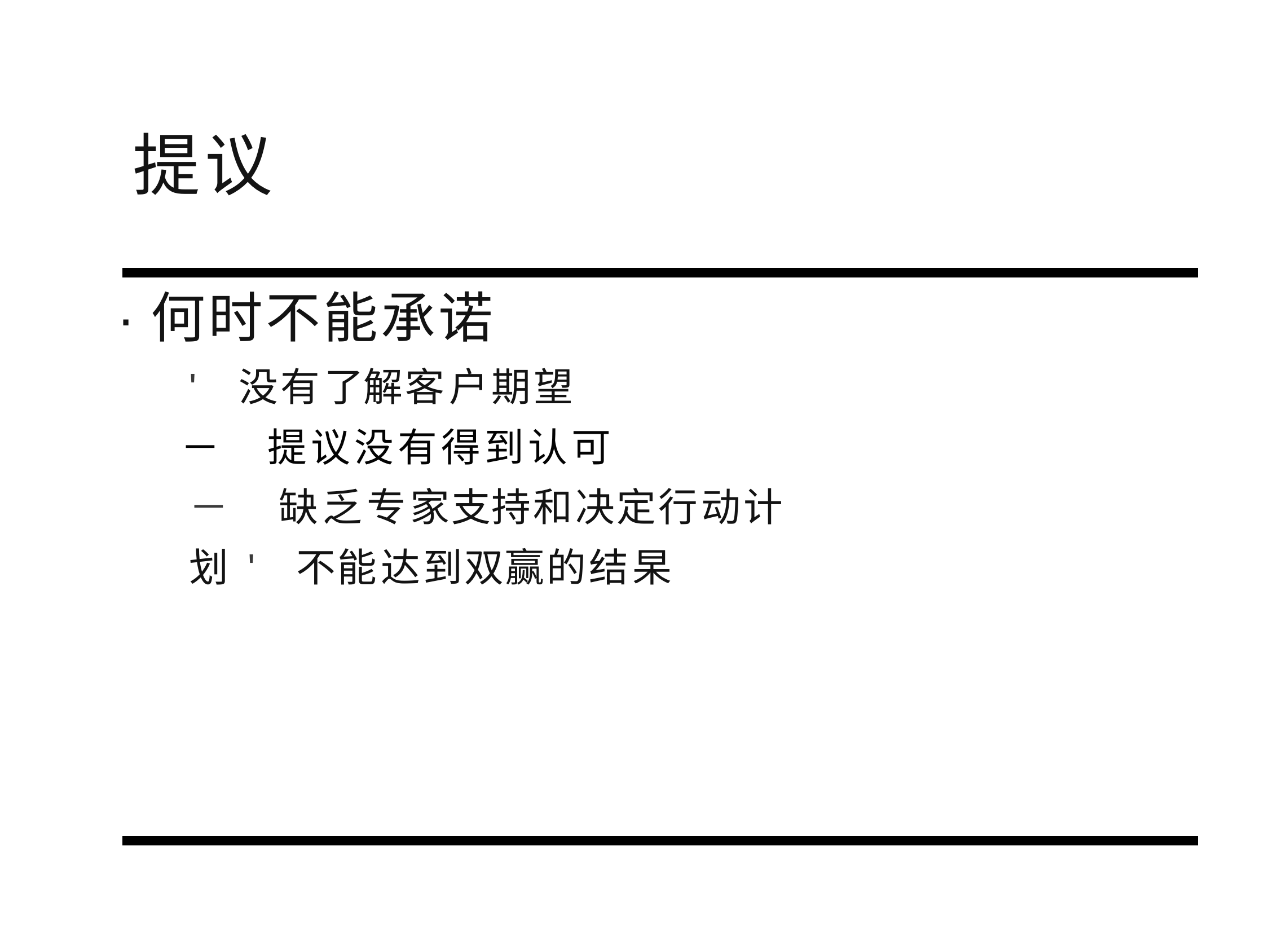

# 提议
·何时不能承诺
' 没有了解客户期望
－提议没有得到认可
－缺乏专家支持和决定行动计 划 ' 不能达到双赢的结杲